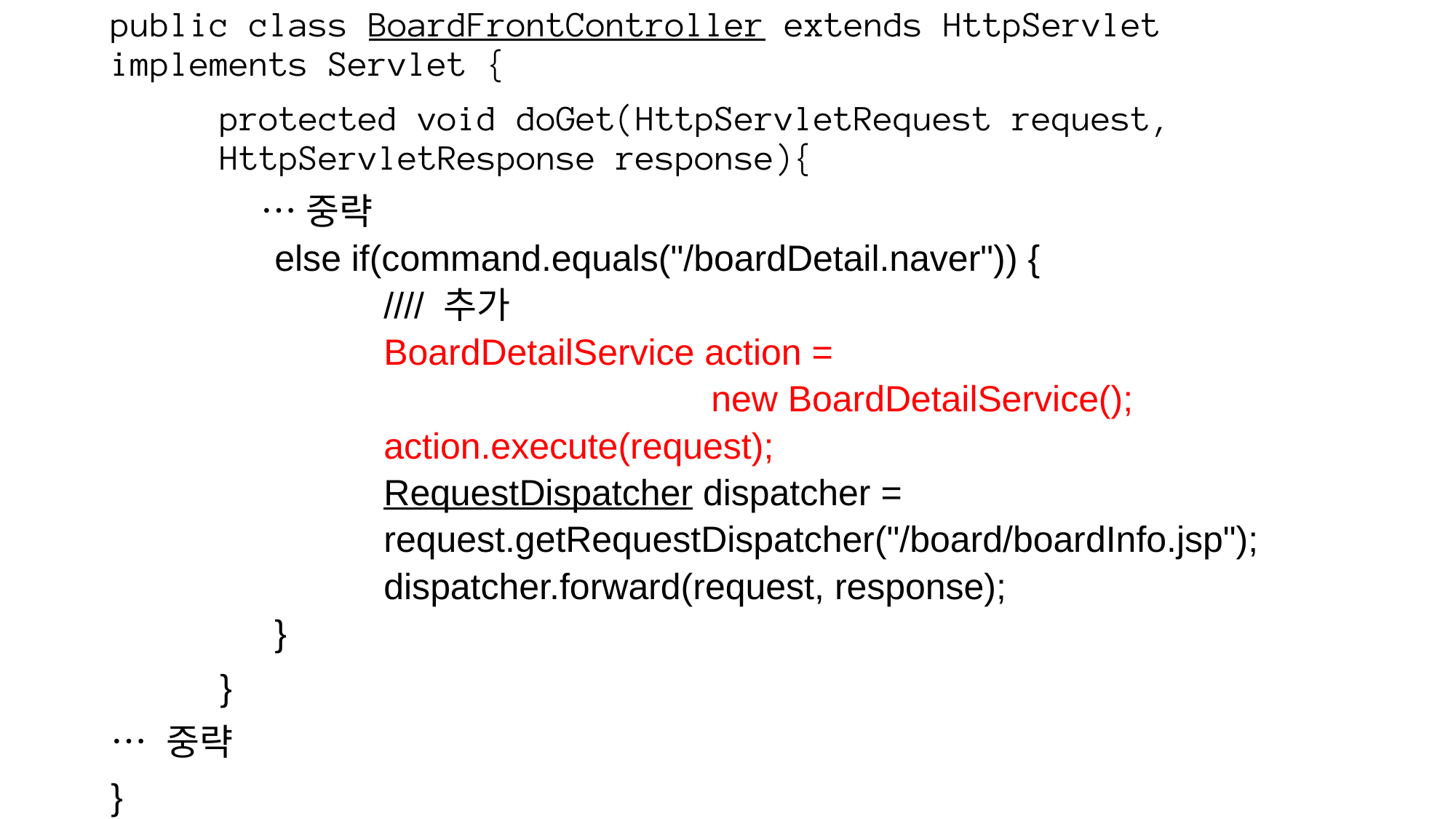

public class BoardFrontController extends HttpServlet 	implements Servlet {
	protected void doGet(HttpServletRequest request, 			HttpServletResponse response){
	    …중략
else if(command.equals("/boardDetail.naver")) {
	//// 추가
	BoardDetailService action =
				new BoardDetailService();
	action.execute(request);
	RequestDispatcher dispatcher =
	request.getRequestDispatcher("/board/boardInfo.jsp");
	dispatcher.forward(request, response);
}
	}
… 중략
}